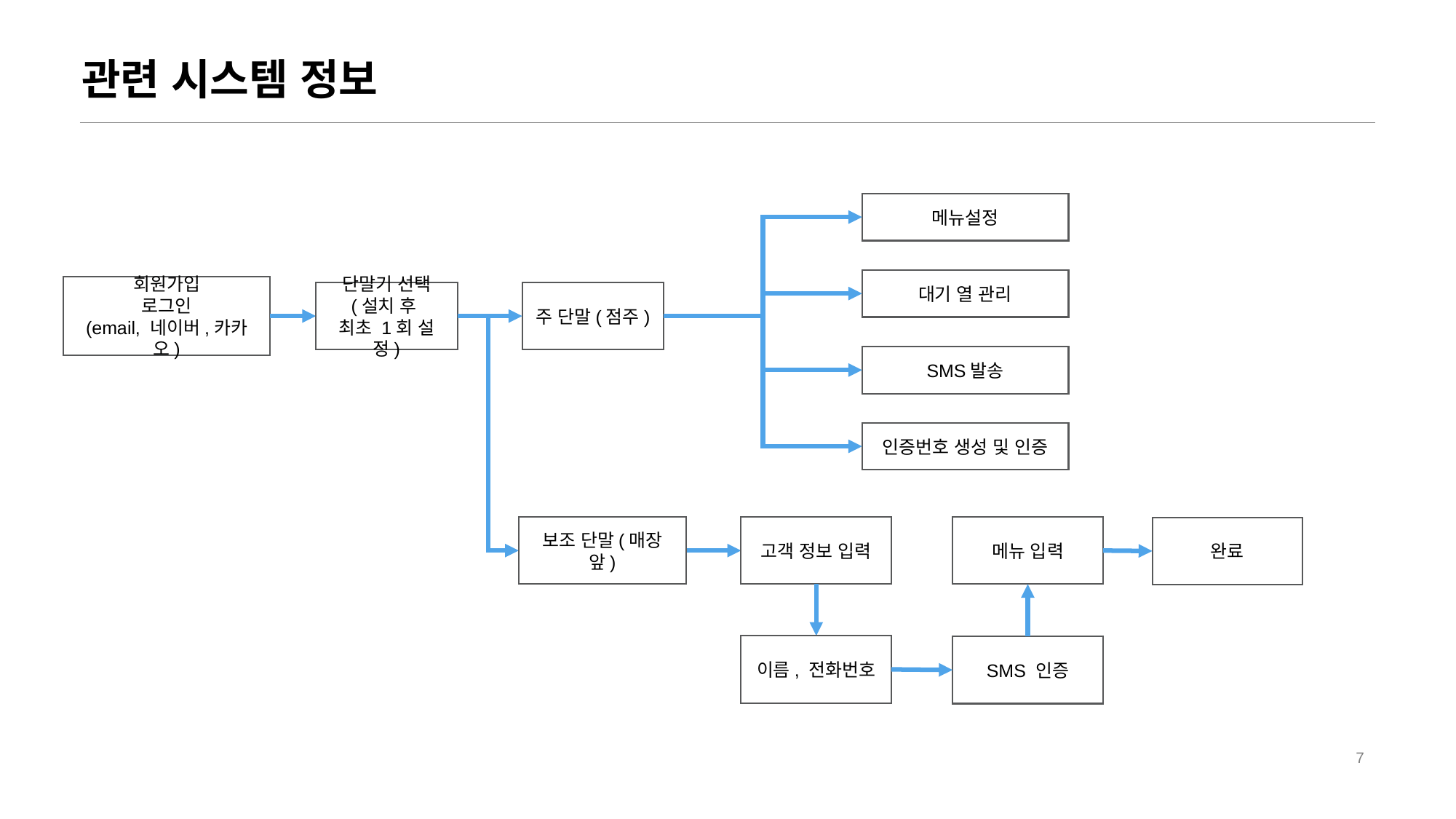

# 관련 시스템 정보
메뉴설정
대기 열 관리
회원가입
로그인
(email, 네이버,카카오)
단말기 선택
(설치 후
최초 1회 설정)
주 단말(점주)
SMS발송
인증번호 생성 및 인증
고객 정보 입력
메뉴 입력
보조 단말(매장 앞)
완료
이름, 전화번호
SMS 인증
7